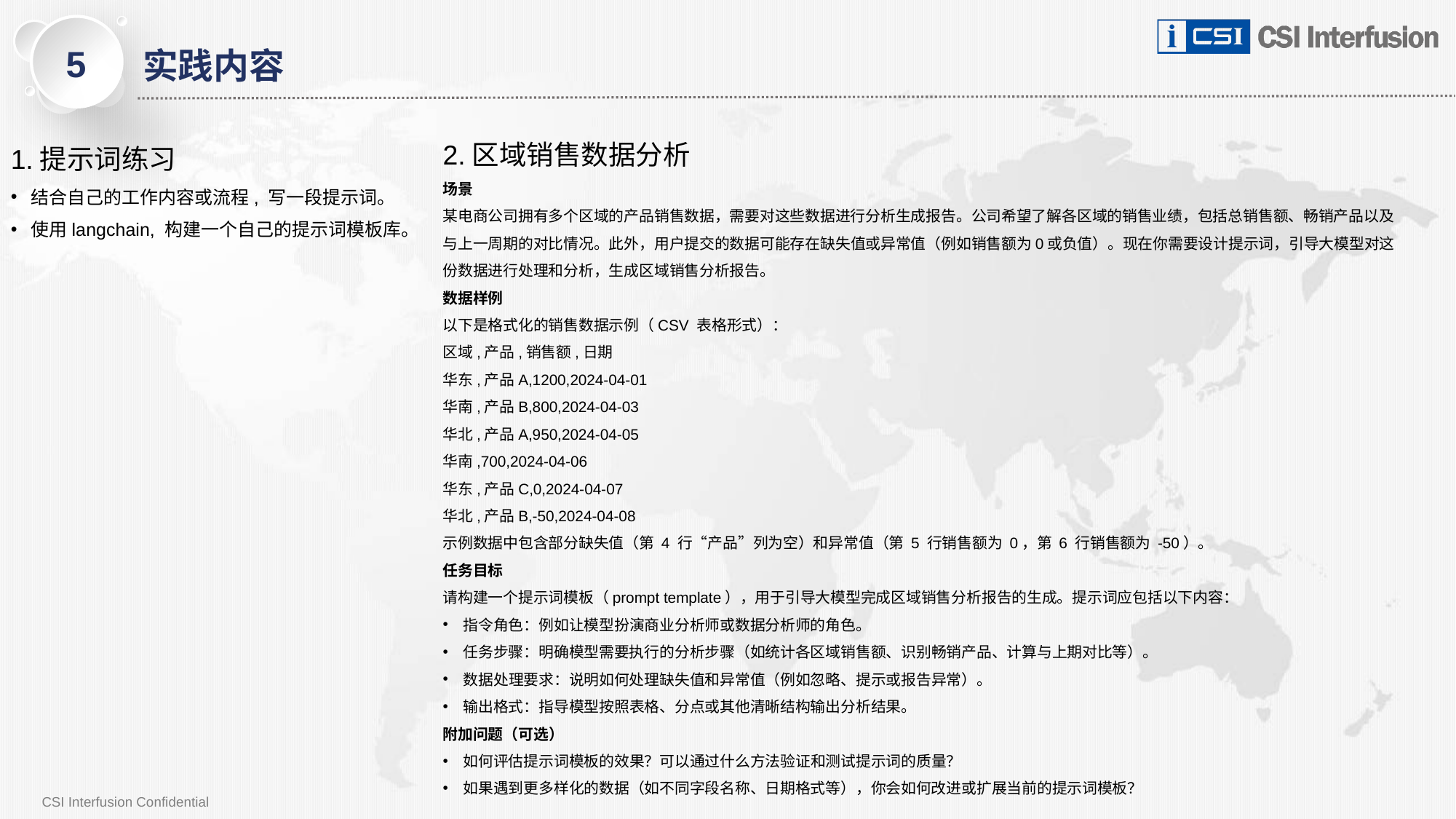

5

实践内容
2.区域销售数据分析
场景
某电商公司拥有多个区域的产品销售数据，需要对这些数据进行分析生成报告。公司希望了解各区域的销售业绩，包括总销售额、畅销产品以及与上一周期的对比情况。此外，用户提交的数据可能存在缺失值或异常值（例如销售额为0或负值）。现在你需要设计提示词，引导大模型对这份数据进行处理和分析，生成区域销售分析报告。
数据样例
以下是格式化的销售数据示例（CSV 表格形式）：
区域,产品,销售额,日期
华东,产品A,1200,2024-04-01
华南,产品B,800,2024-04-03
华北,产品A,950,2024-04-05
华南,700,2024-04-06
华东,产品C,0,2024-04-07
华北,产品B,-50,2024-04-08
示例数据中包含部分缺失值（第 4 行“产品”列为空）和异常值（第 5 行销售额为 0，第 6 行销售额为 -50）。
任务目标
请构建一个提示词模板（prompt template），用于引导大模型完成区域销售分析报告的生成。提示词应包括以下内容：
指令角色：例如让模型扮演商业分析师或数据分析师的角色。
任务步骤：明确模型需要执行的分析步骤（如统计各区域销售额、识别畅销产品、计算与上期对比等）。
数据处理要求：说明如何处理缺失值和异常值（例如忽略、提示或报告异常）。
输出格式：指导模型按照表格、分点或其他清晰结构输出分析结果。
附加问题（可选）
如何评估提示词模板的效果？可以通过什么方法验证和测试提示词的质量？
如果遇到更多样化的数据（如不同字段名称、日期格式等），你会如何改进或扩展当前的提示词模板？
1.提示词练习
结合自己的工作内容或流程, 写一段提示词。
使用langchain, 构建一个自己的提示词模板库。